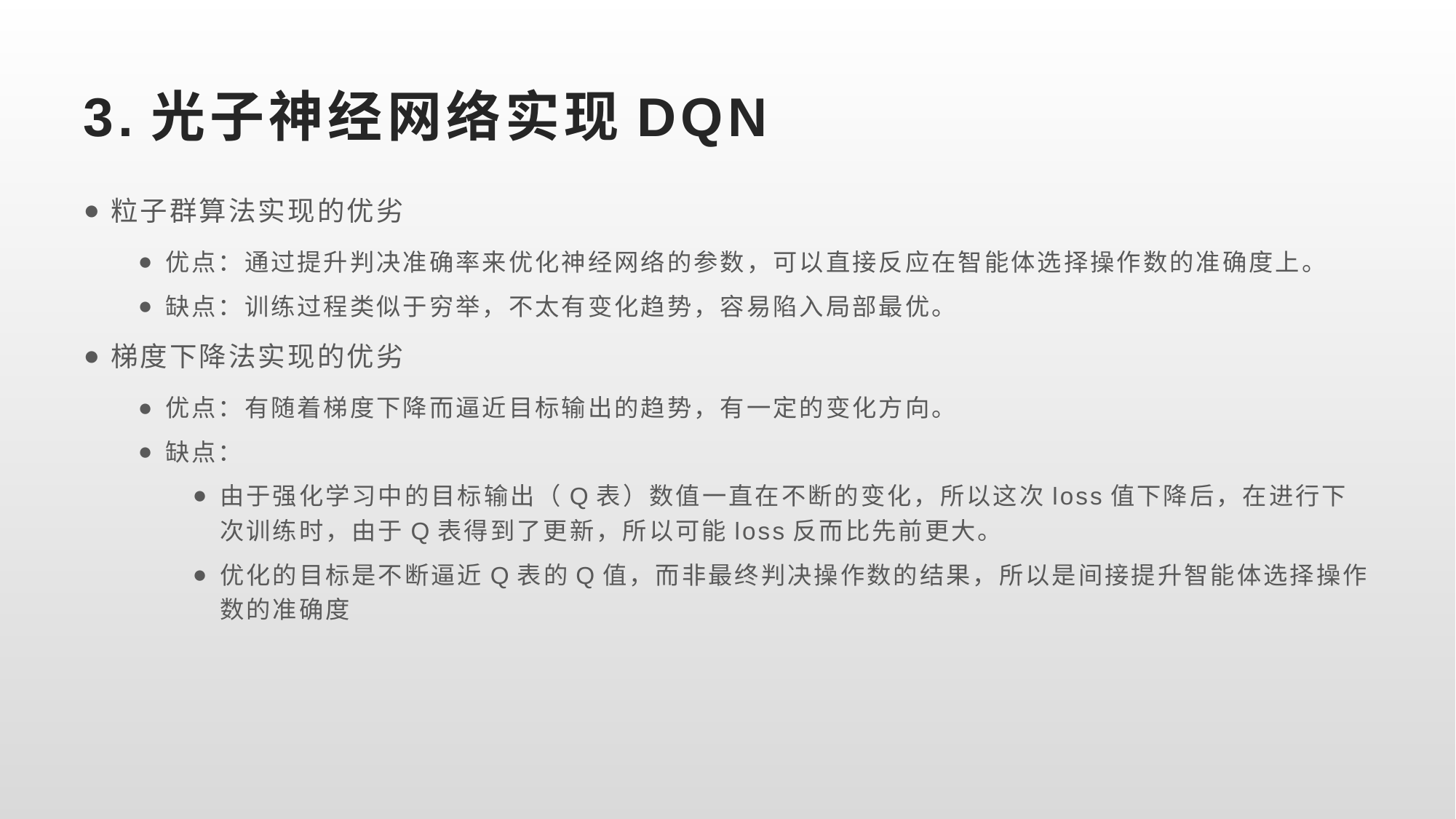

# 3.光子神经网络实现DQN
粒子群算法实现的优劣
优点：通过提升判决准确率来优化神经网络的参数，可以直接反应在智能体选择操作数的准确度上。
缺点：训练过程类似于穷举，不太有变化趋势，容易陷入局部最优。
梯度下降法实现的优劣
优点：有随着梯度下降而逼近目标输出的趋势，有一定的变化方向。
缺点：
由于强化学习中的目标输出（Q表）数值一直在不断的变化，所以这次loss值下降后，在进行下次训练时，由于Q表得到了更新，所以可能loss反而比先前更大。
优化的目标是不断逼近Q表的Q值，而非最终判决操作数的结果，所以是间接提升智能体选择操作数的准确度